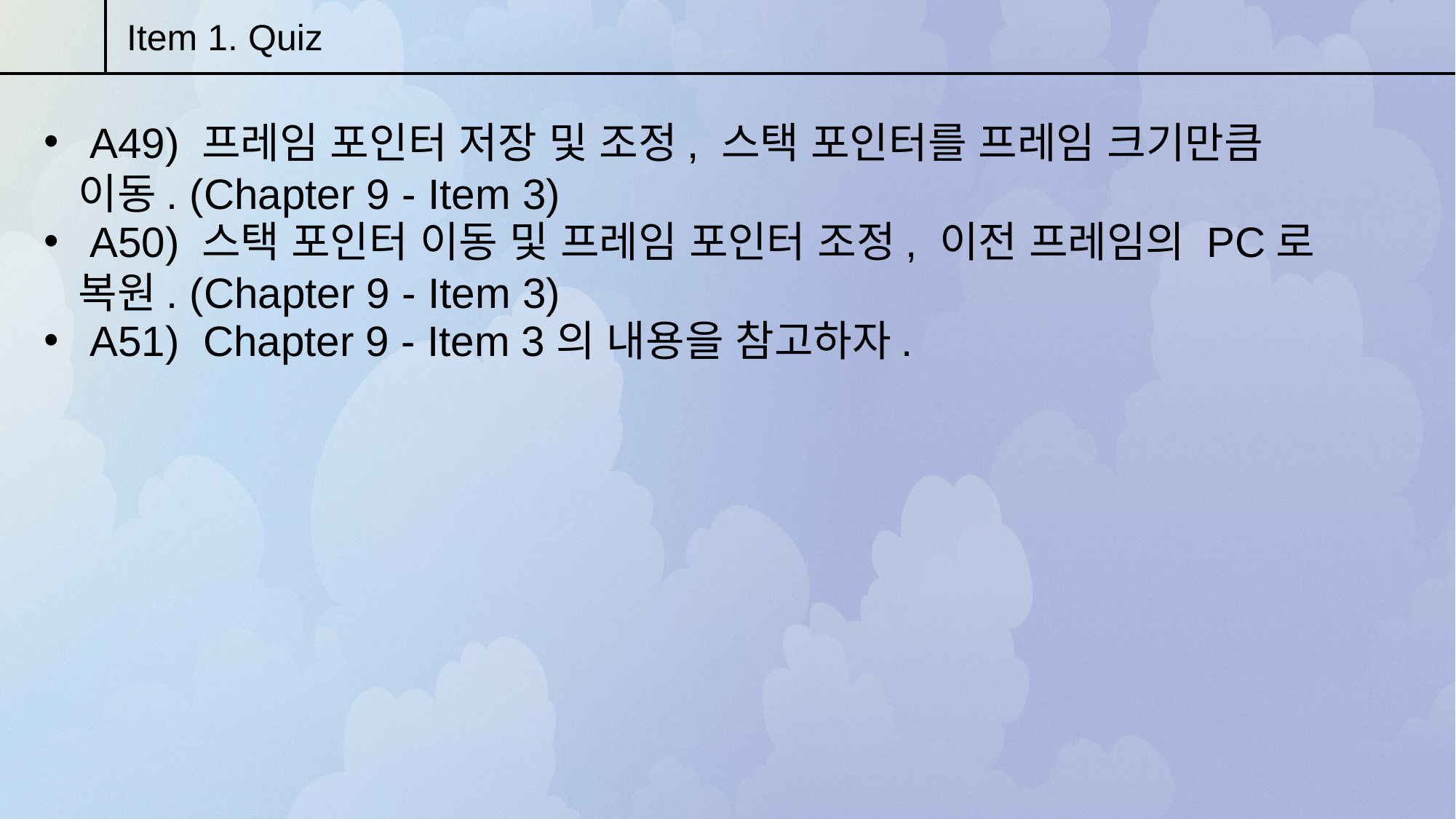

Item 1. Quiz
 A49) 프레임 포인터 저장 및 조정, 스택 포인터를 프레임 크기만큼 이동. (Chapter 9 - Item 3)
 A50) 스택 포인터 이동 및 프레임 포인터 조정, 이전 프레임의 PC로 복원. (Chapter 9 - Item 3)
 A51)  Chapter 9 - Item 3의 내용을 참고하자.